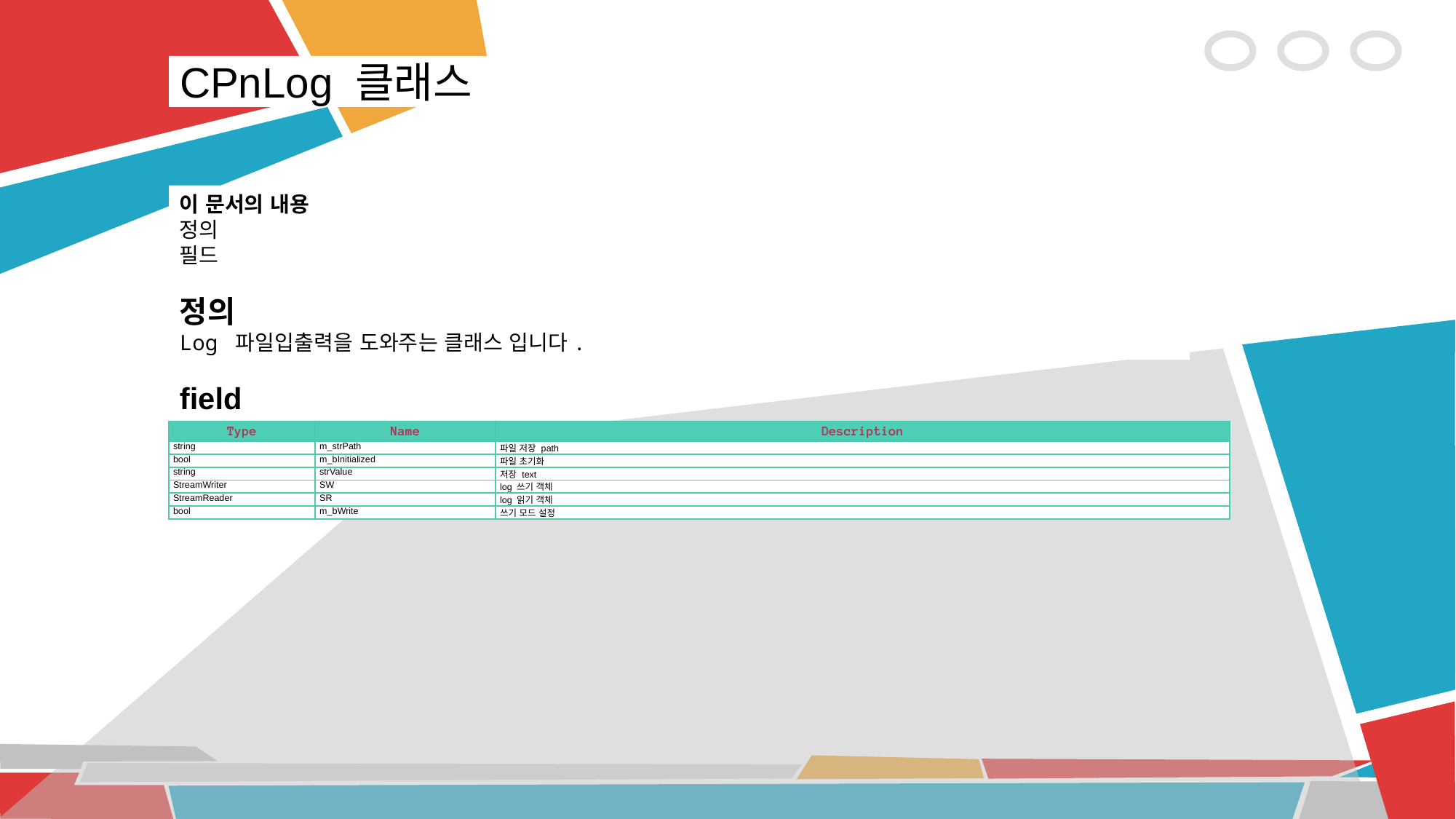

CPnLog 클래스
이 문서의 내용
정의
필드

정의
Log 파일입출력을 도와주는 클래스 입니다.
field
| Type | Name | Description |
| --- | --- | --- |
| string | m\_strPath | 파일 저장 path |
| bool | m\_bInitialized | 파일 초기화 |
| string | strValue | 저장 text |
| StreamWriter | SW | log 쓰기 객체 |
| StreamReader | SR | log 읽기 객체 |
| bool | m\_bWrite | 쓰기 모드 설정 |